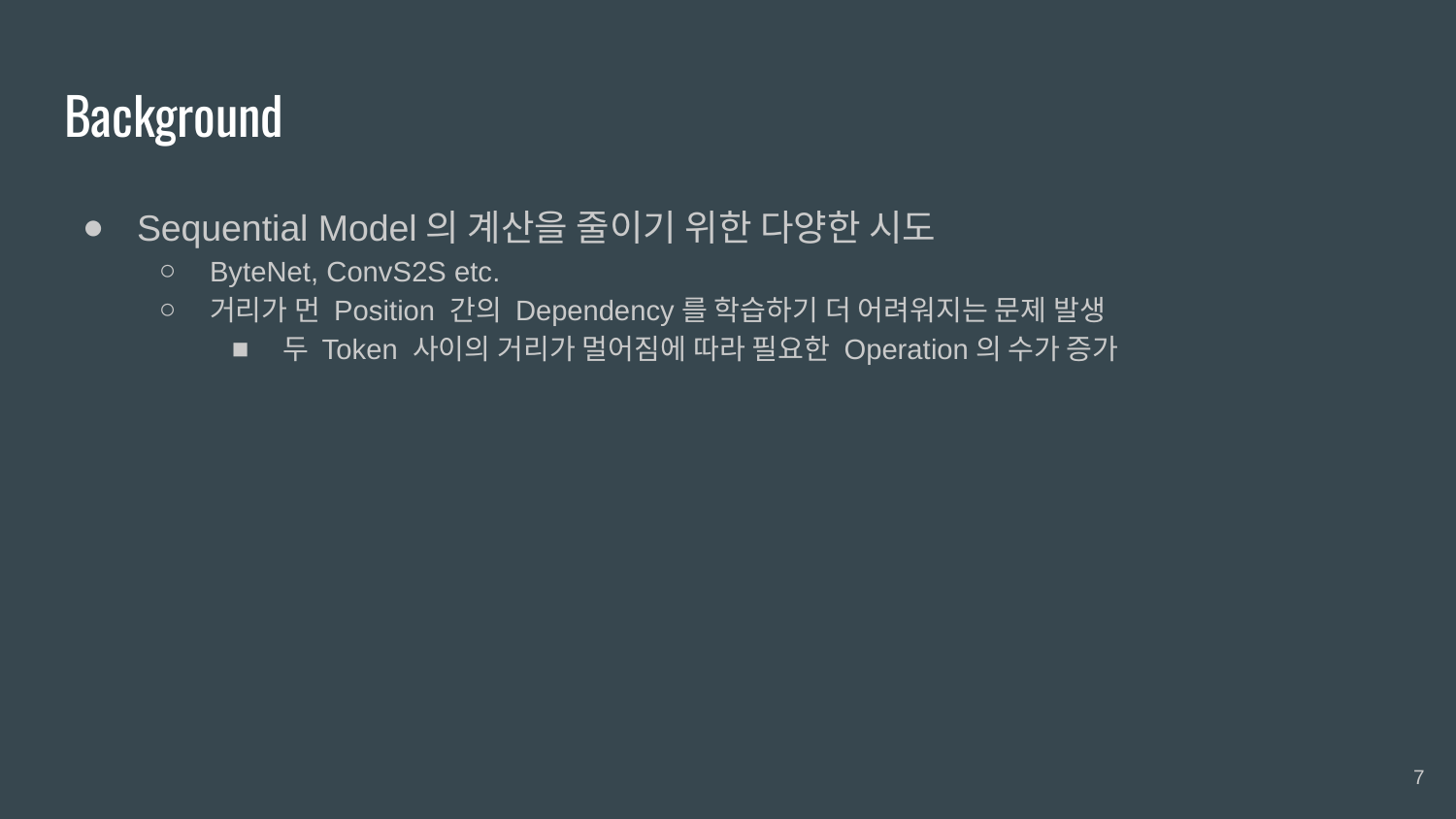

# Background
Sequential Model의 계산을 줄이기 위한 다양한 시도
ByteNet, ConvS2S etc.
거리가 먼 Position 간의 Dependency를 학습하기 더 어려워지는 문제 발생
두 Token 사이의 거리가 멀어짐에 따라 필요한 Operation의 수가 증가
7